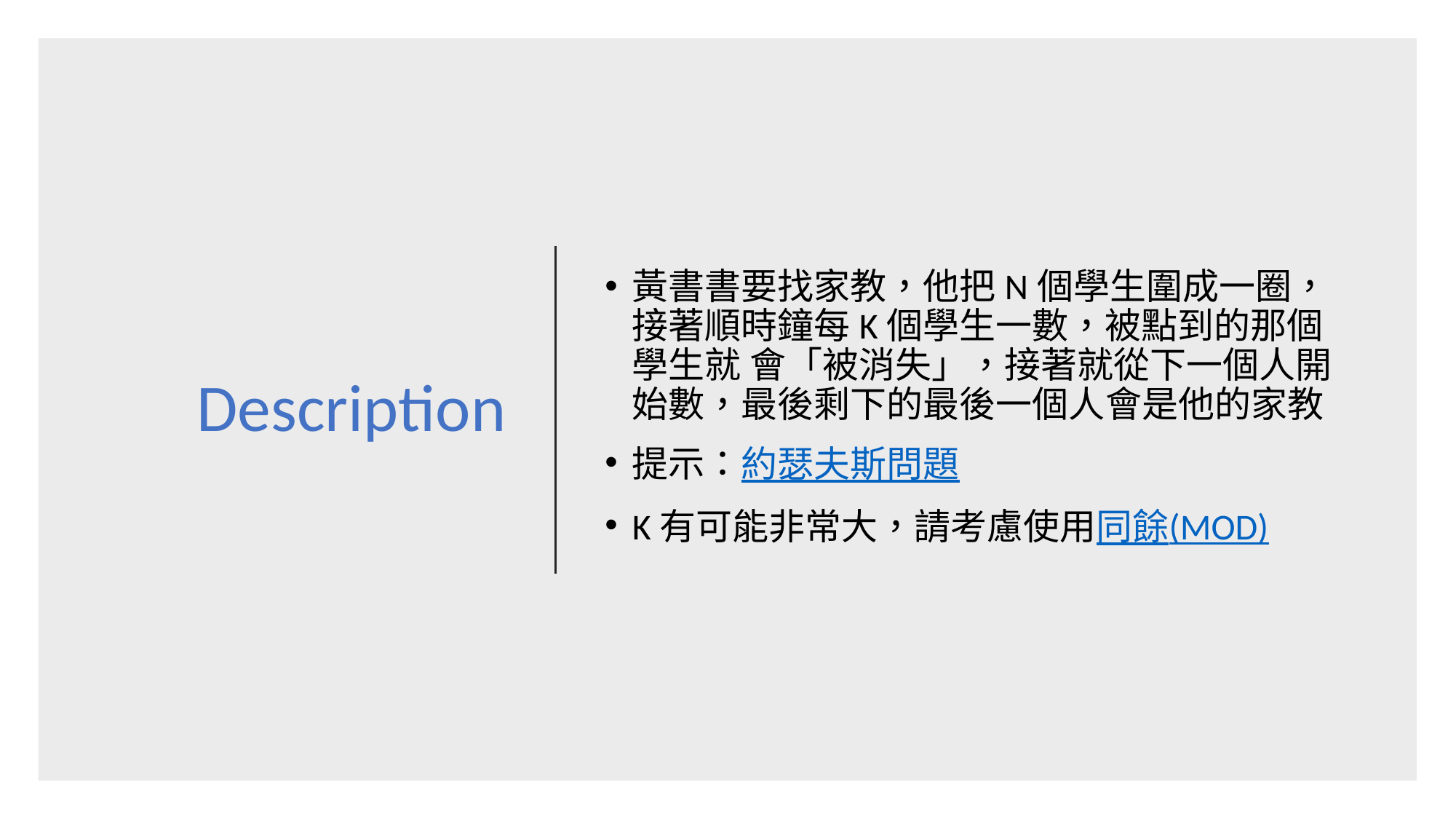

# Description
黃書書要找家教，他把N個學生圍成一圈，接著順時鐘每K個學生一數，被點到的那個學生就 會「被消失」，接著就從下一個人開始數，最後剩下的最後一個人會是他的家教
提示：約瑟夫斯問題
K有可能非常大，請考慮使用同餘(MOD)